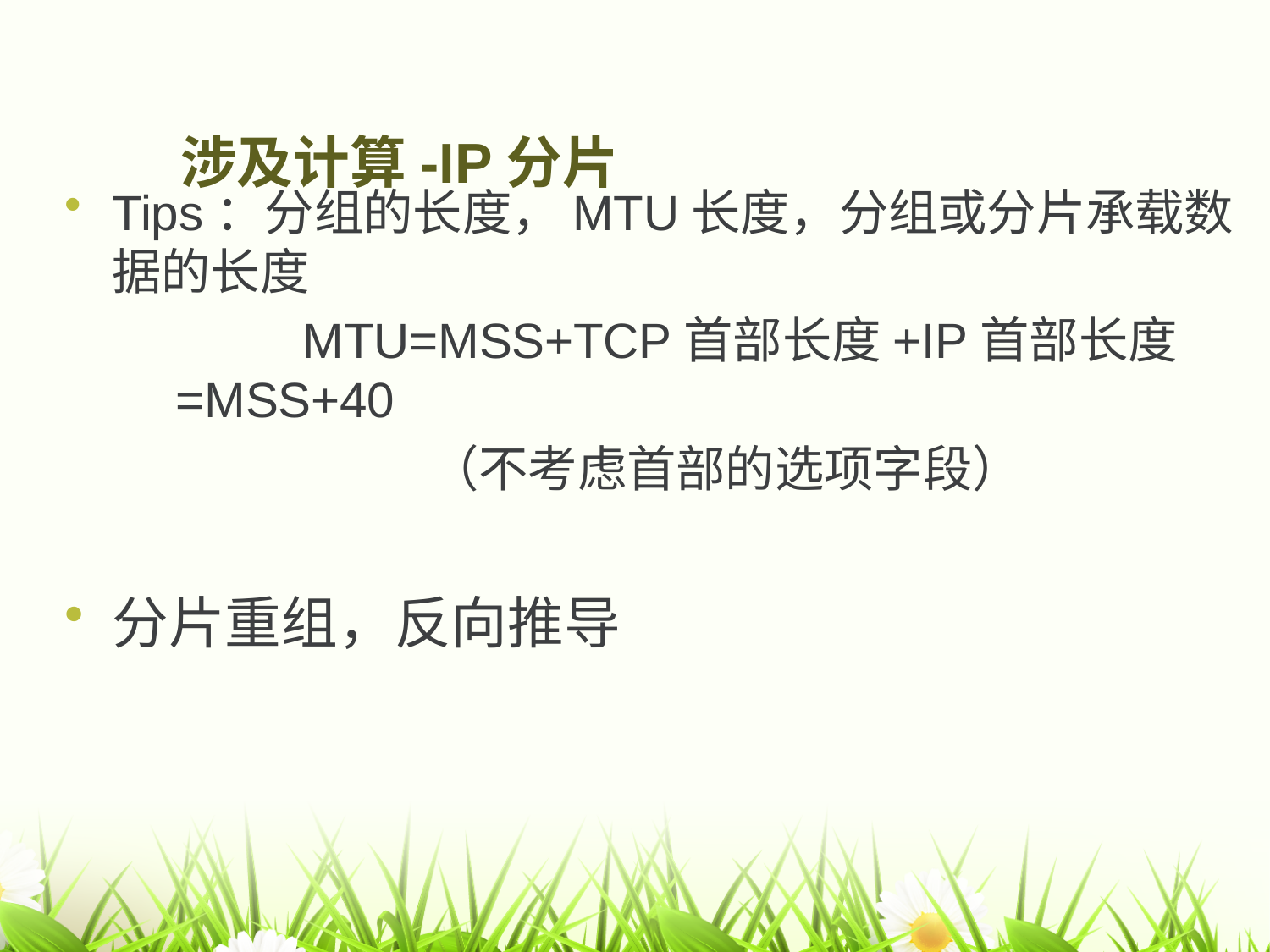

# 涉及计算-IP分片
Tips：分组的长度，MTU长度，分组或分片承载数据的长度
		MTU=MSS+TCP首部长度+IP首部长度=MSS+40
			（不考虑首部的选项字段）

分片重组，反向推导